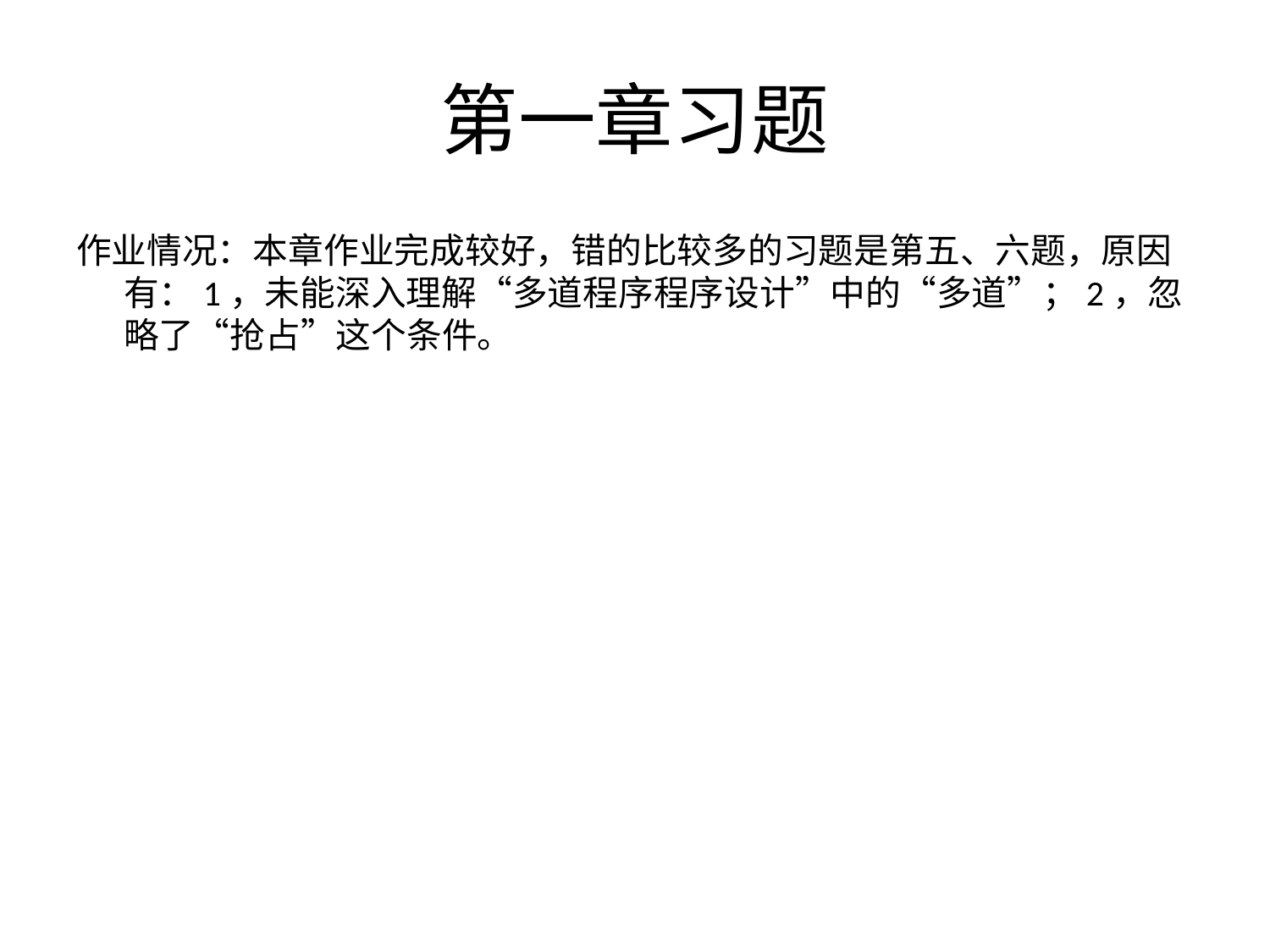

# 第一章习题
作业情况：本章作业完成较好，错的比较多的习题是第五、六题，原因有：1，未能深入理解“多道程序程序设计”中的“多道”；2，忽略了“抢占”这个条件。